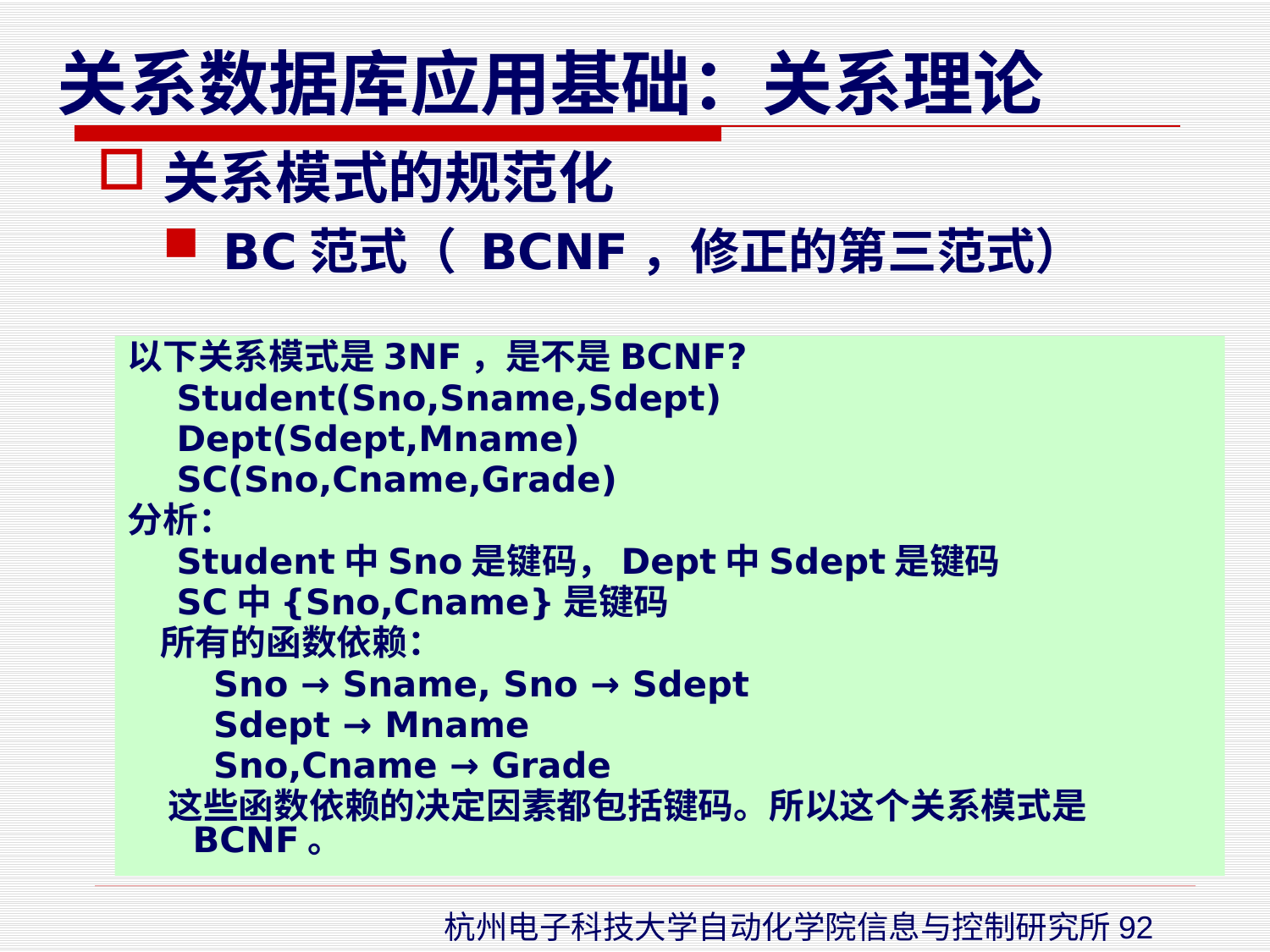

关系模式的规范化
BC范式（ BCNF，修正的第三范式）
以下关系模式是3NF，是不是BCNF?
    Student(Sno,Sname,Sdept)
    Dept(Sdept,Mname)
    SC(Sno,Cname,Grade)
分析：
    Student中Sno是键码，Dept中Sdept是键码
    SC中{Sno,Cname}是键码
   所有的函数依赖：
       Sno → Sname, Sno → Sdept
       Sdept → Mname
       Sno,Cname → Grade
    这些函数依赖的决定因素都包括键码。所以这个关系模式是BCNF。